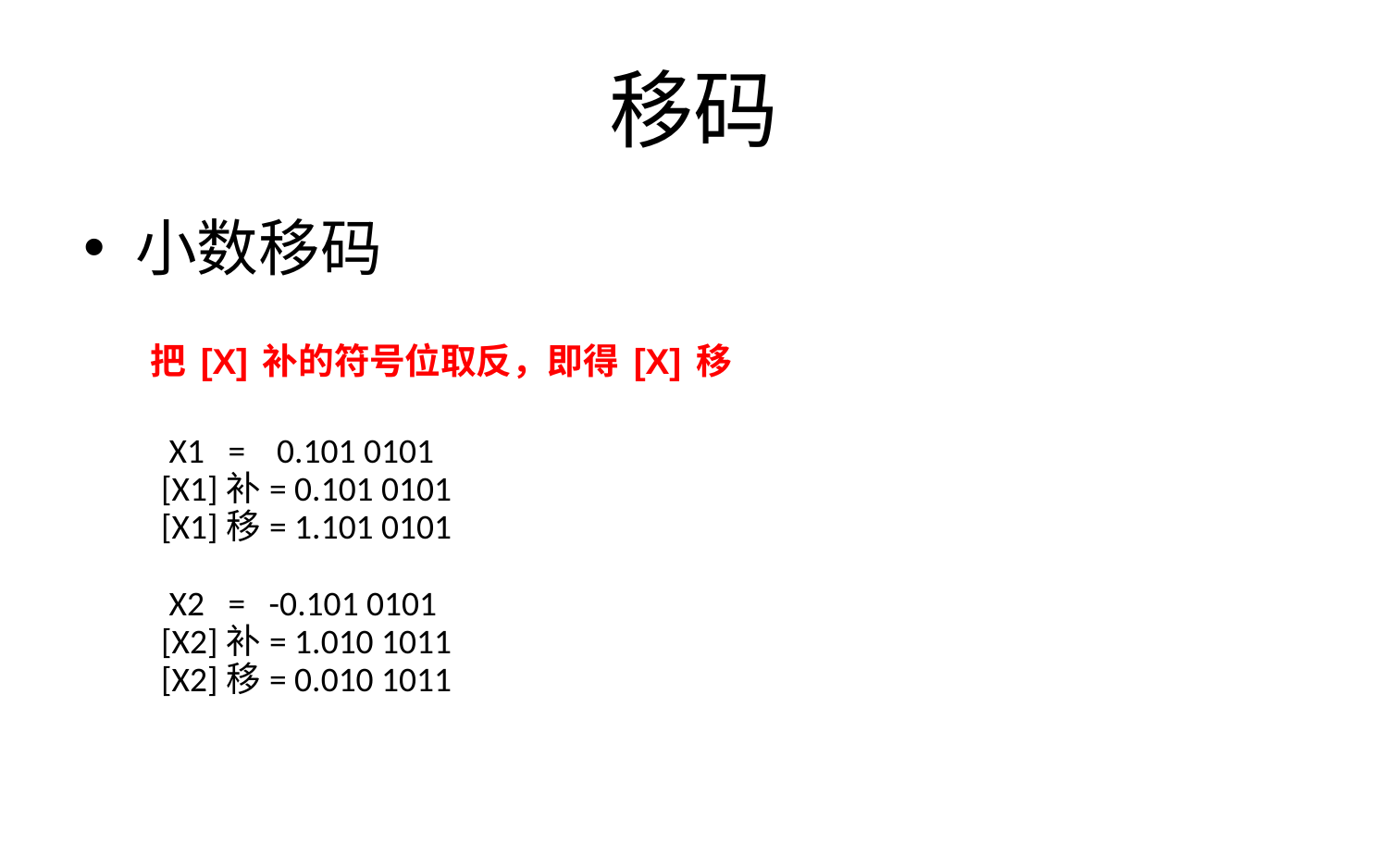

# 移码
小数移码
把[X]补的符号位取反，即得[X]移

 X1   =    0.101 0101
[X1]补= 0.101 0101
[X1]移= 1.101 0101

 X2   =   -0.101 0101
[X2]补= 1.010 1011
[X2]移= 0.010 1011